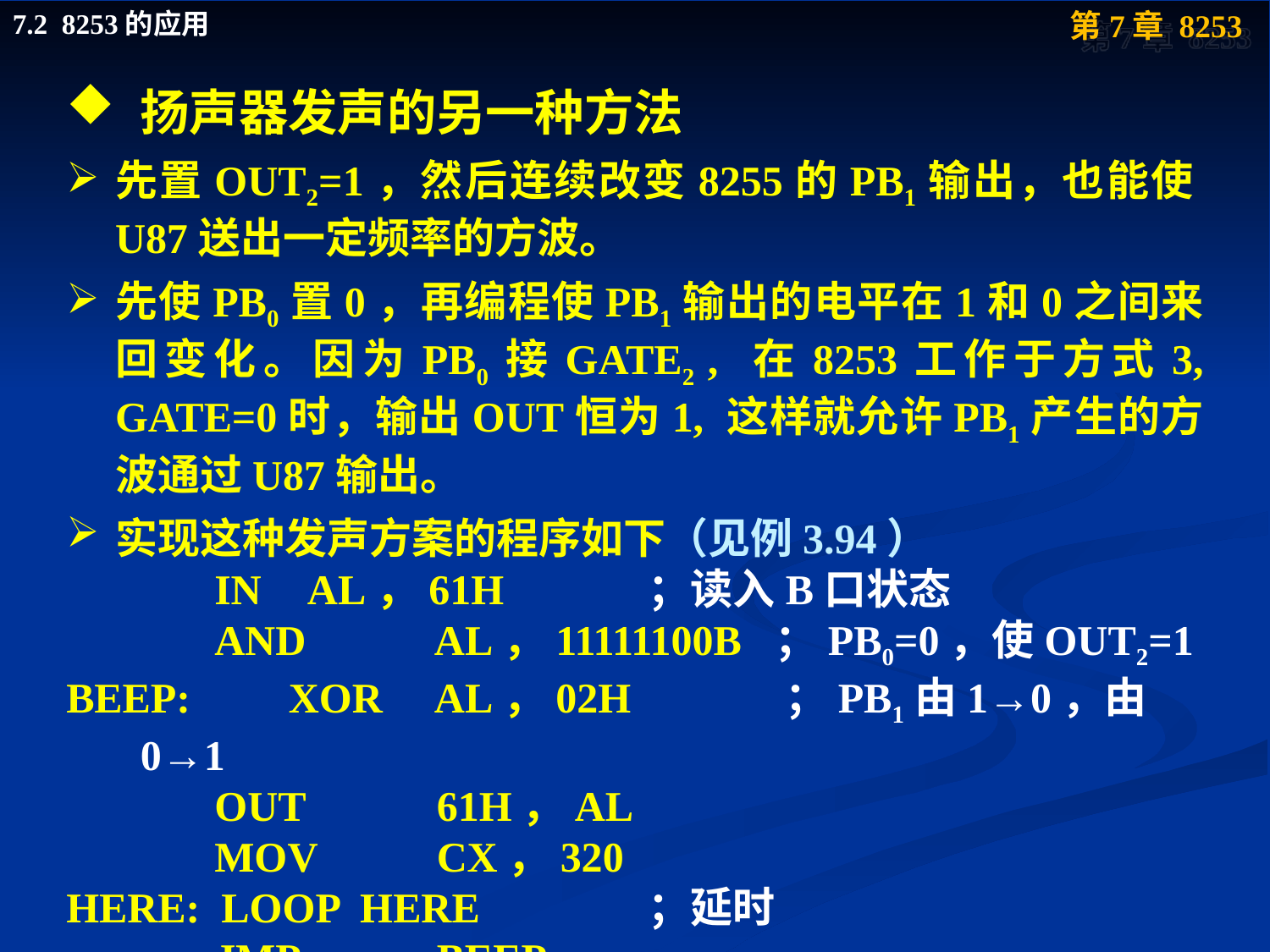

扬声器发声的另一种方法
先置OUT2=1，然后连续改变8255的PB1输出，也能使U87送出一定频率的方波。
先使PB0置0，再编程使PB1输出的电平在1和0之间来回变化。因为PB0接GATE2 , 在8253工作于方式3, GATE=0时，输出OUT恒为1, 这样就允许PB1产生的方波通过U87输出。
实现这种发声方案的程序如下（见例3.94）
              IN	    AL，61H		；读入B口状态
              AND	    AL，11111100B	；PB0=0，使OUT2=1
BEEP:	  XOR	    AL，02H	            ；PB1由1→0，由0→1
              OUT	    61H，AL
              MOV	    CX，320
HERE:  LOOP  HERE		；延时
              JMP	    BEEP